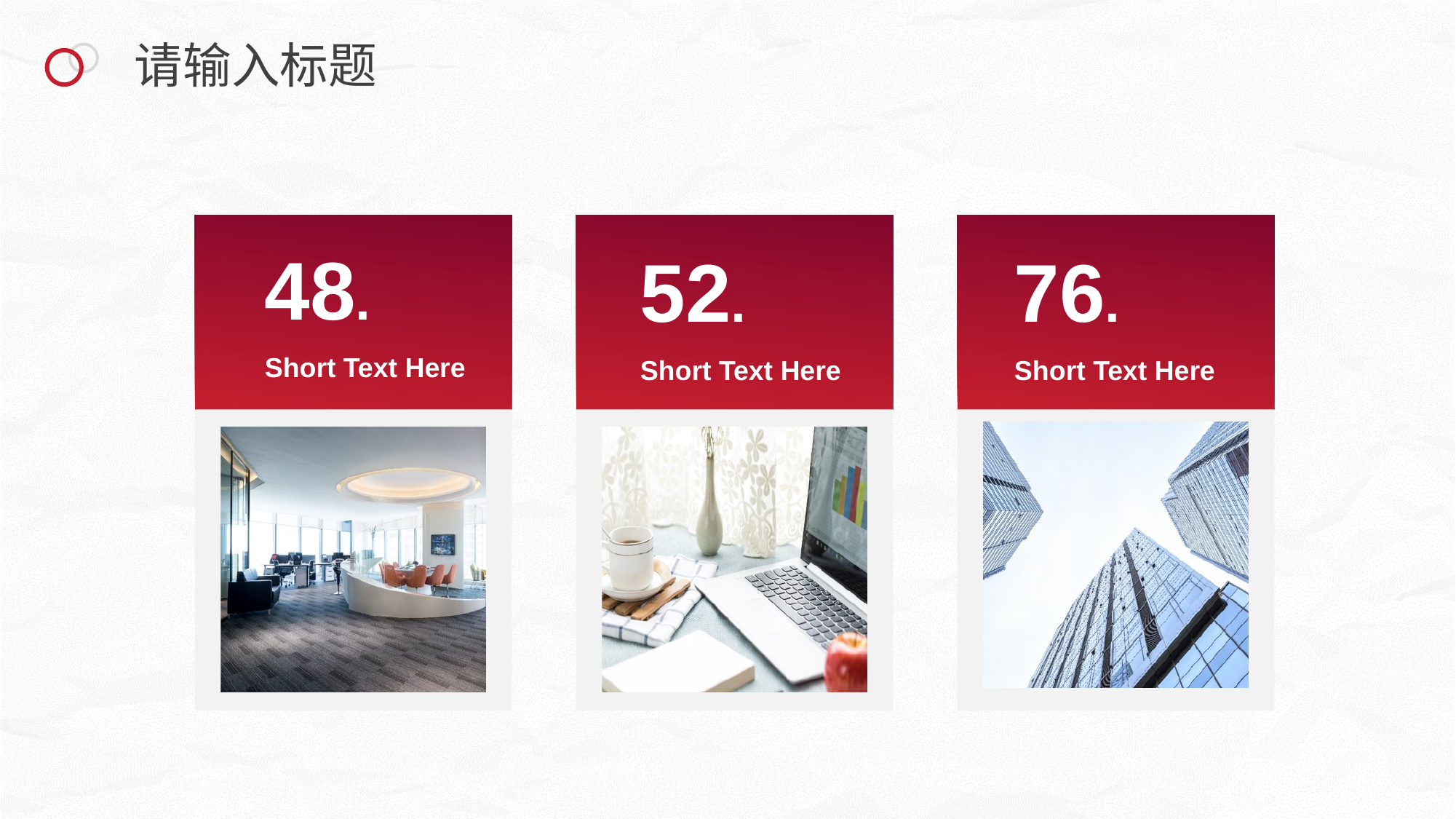

请输入标题

48.
52.
76.
Short Text Here
Short Text Here
Short Text Here